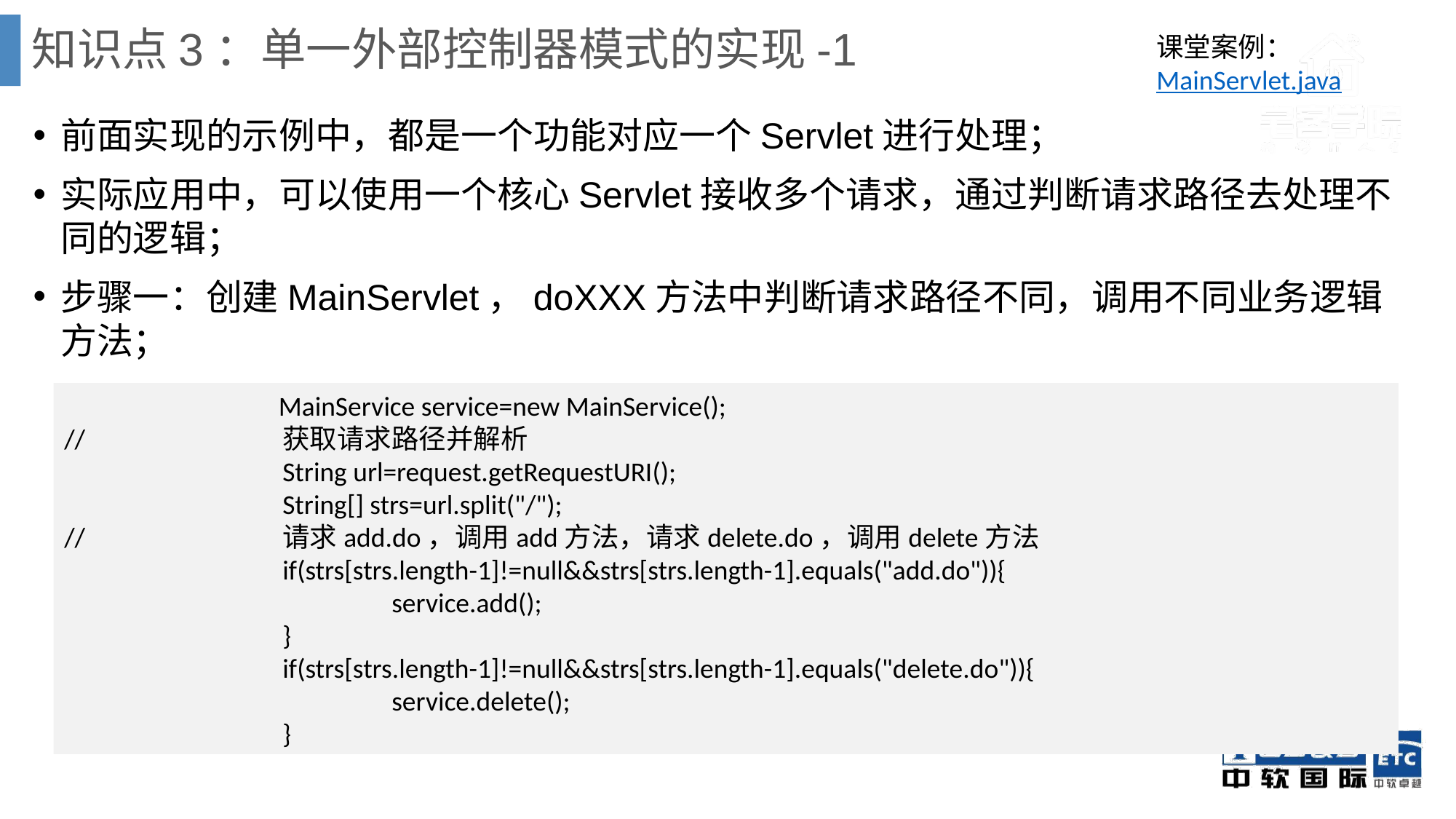

# 知识点3：单一外部控制器模式的实现-1
课堂案例： MainServlet.java
前面实现的示例中，都是一个功能对应一个Servlet进行处理；
实际应用中，可以使用一个核心Servlet接收多个请求，通过判断请求路径去处理不同的逻辑；
步骤一：创建MainServlet，doXXX方法中判断请求路径不同，调用不同业务逻辑方法；
    	                 MainService service=new MainService();
//		获取请求路径并解析
		String url=request.getRequestURI();
		String[] strs=url.split("/");
//		请求add.do，调用add方法，请求delete.do，调用delete方法
		if(strs[strs.length-1]!=null&&strs[strs.length-1].equals("add.do")){
			service.add();
		}
		if(strs[strs.length-1]!=null&&strs[strs.length-1].equals("delete.do")){
			service.delete();
		}